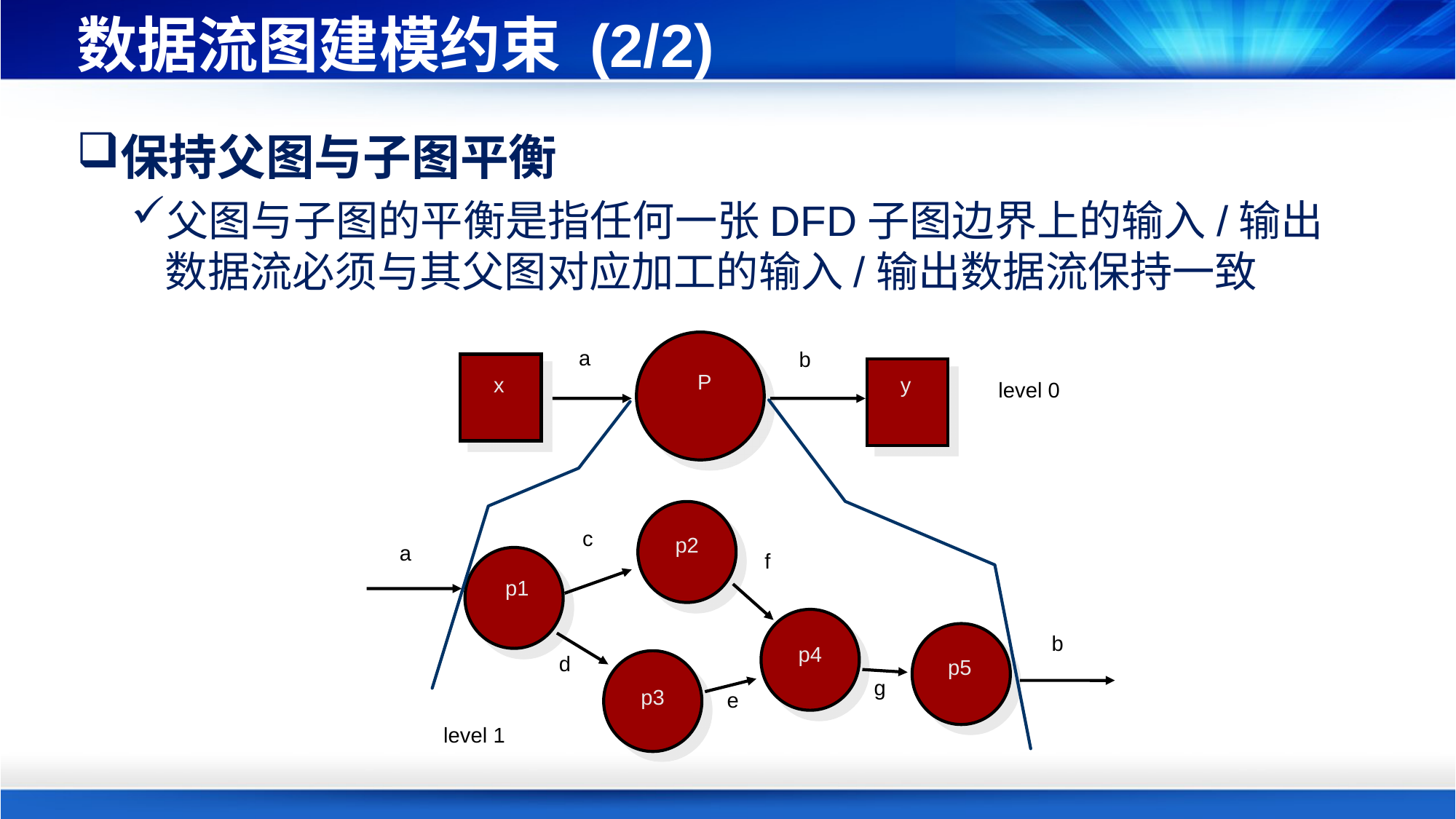

# 数据流图建模约束 (2/2)
保持父图与子图平衡
父图与子图的平衡是指任何一张DFD子图边界上的输入/输出数据流必须与其父图对应加工的输入/输出数据流保持一致

a
b

P
x
y
level 0

c
p2
a
f

p1

b

p4
d
p5

g

p3

e
level 1